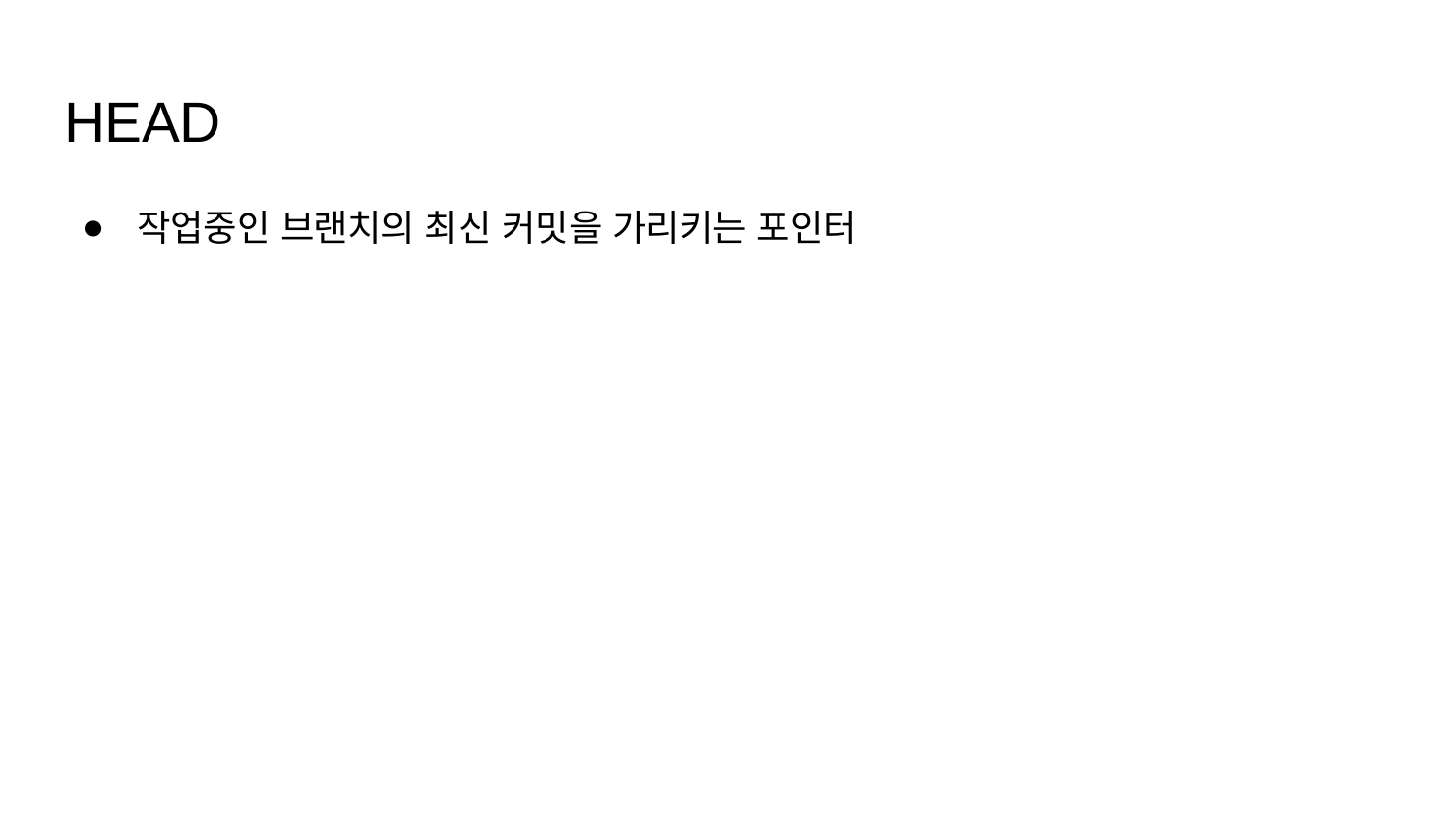

# HEAD
작업중인 브랜치의 최신 커밋을 가리키는 포인터